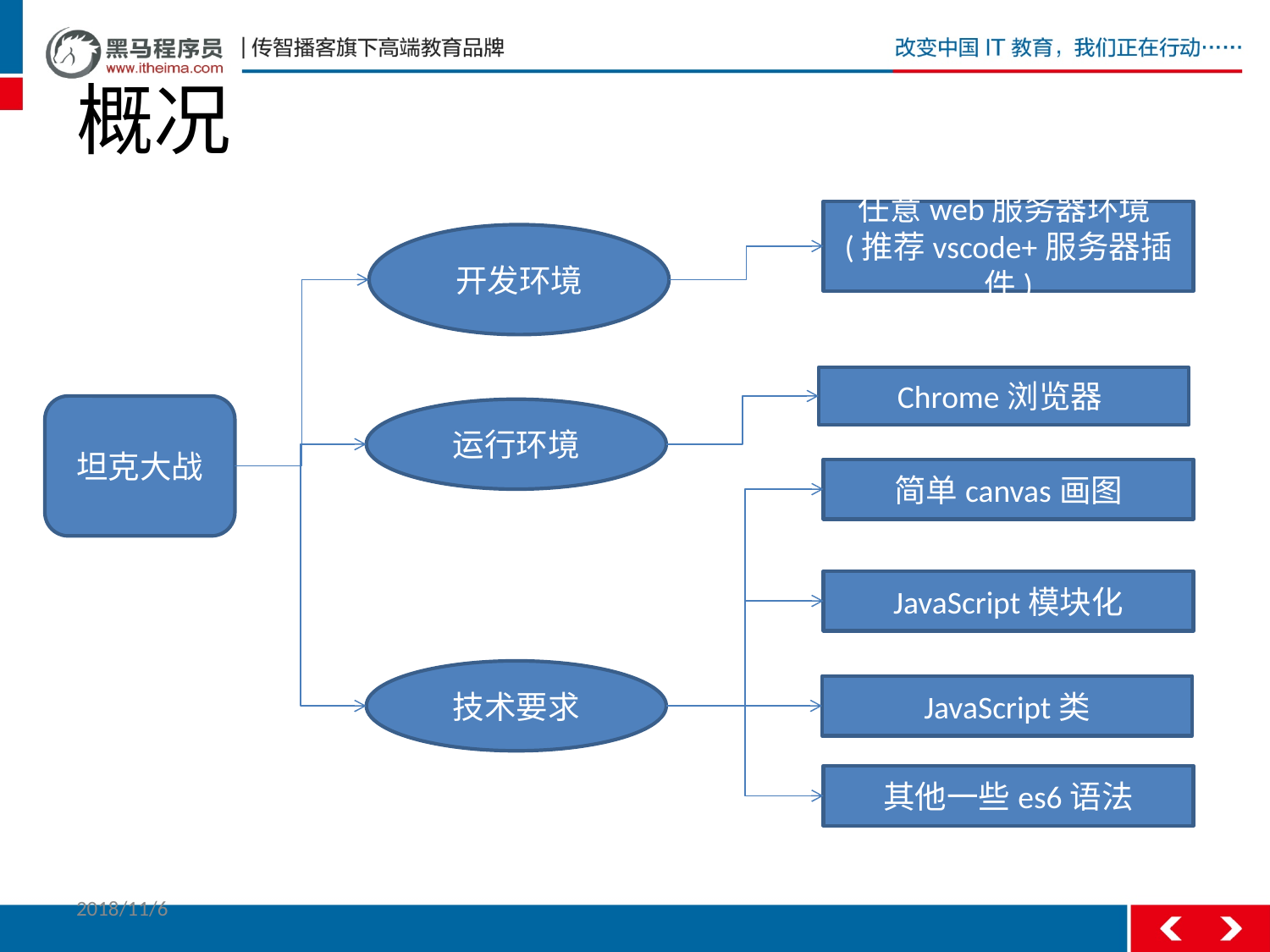

概况
任意web服务器环境(推荐vscode+服务器插件)
开发环境
Chrome浏览器
坦克大战
运行环境
简单canvas画图
JavaScript模块化
技术要求
JavaScript类
其他一些es6语法
2018/11/6